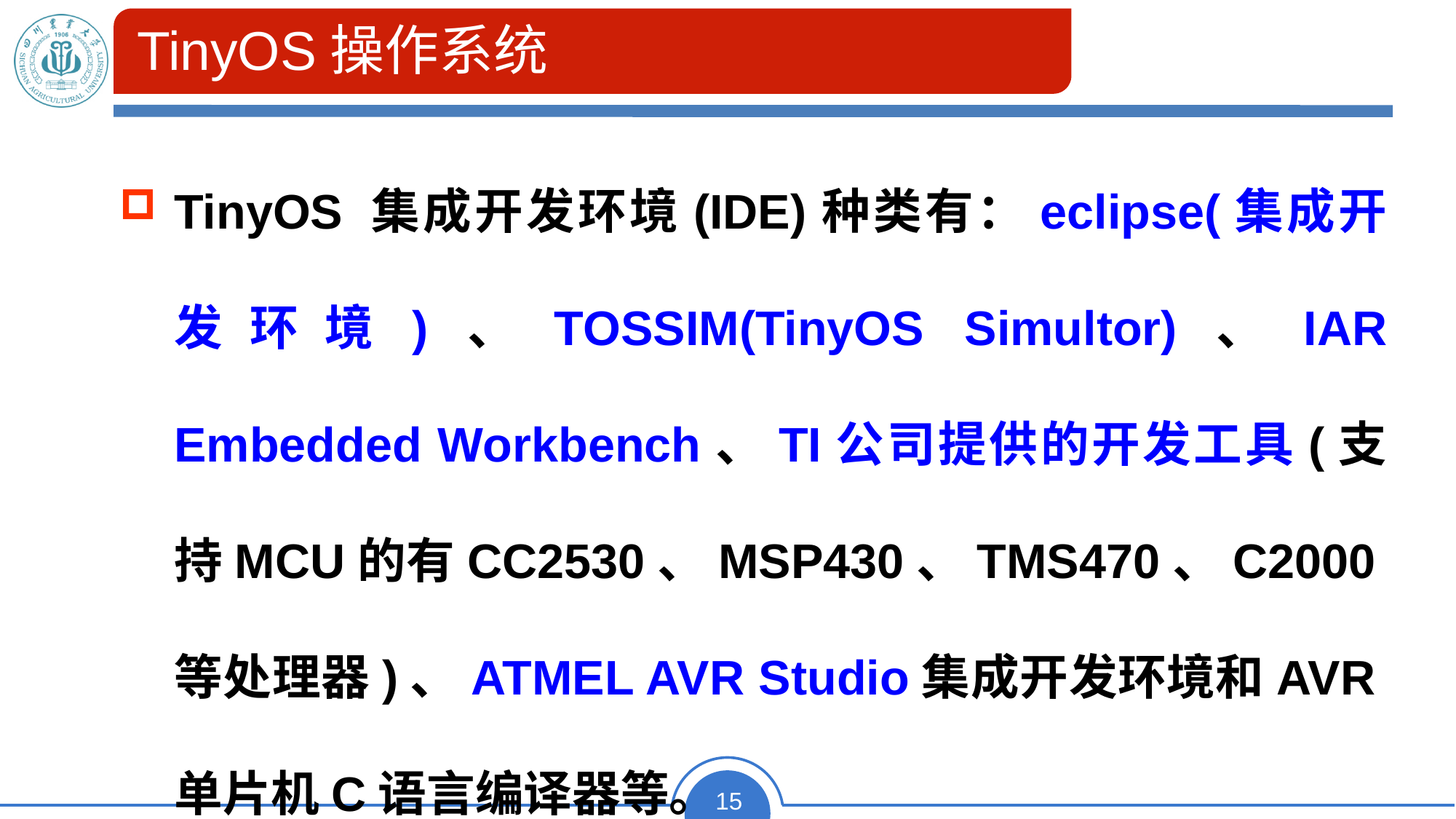

# TinyOS操作系统
TinyOS 集成开发环境(IDE)种类有：eclipse(集成开发环境)、TOSSIM(TinyOS Simultor)、IAR Embedded Workbench、TI公司提供的开发工具(支持MCU的有CC2530、MSP430、TMS470、C2000等处理器)、ATMEL AVR Studio集成开发环境和AVR单片机C语言编译器等。